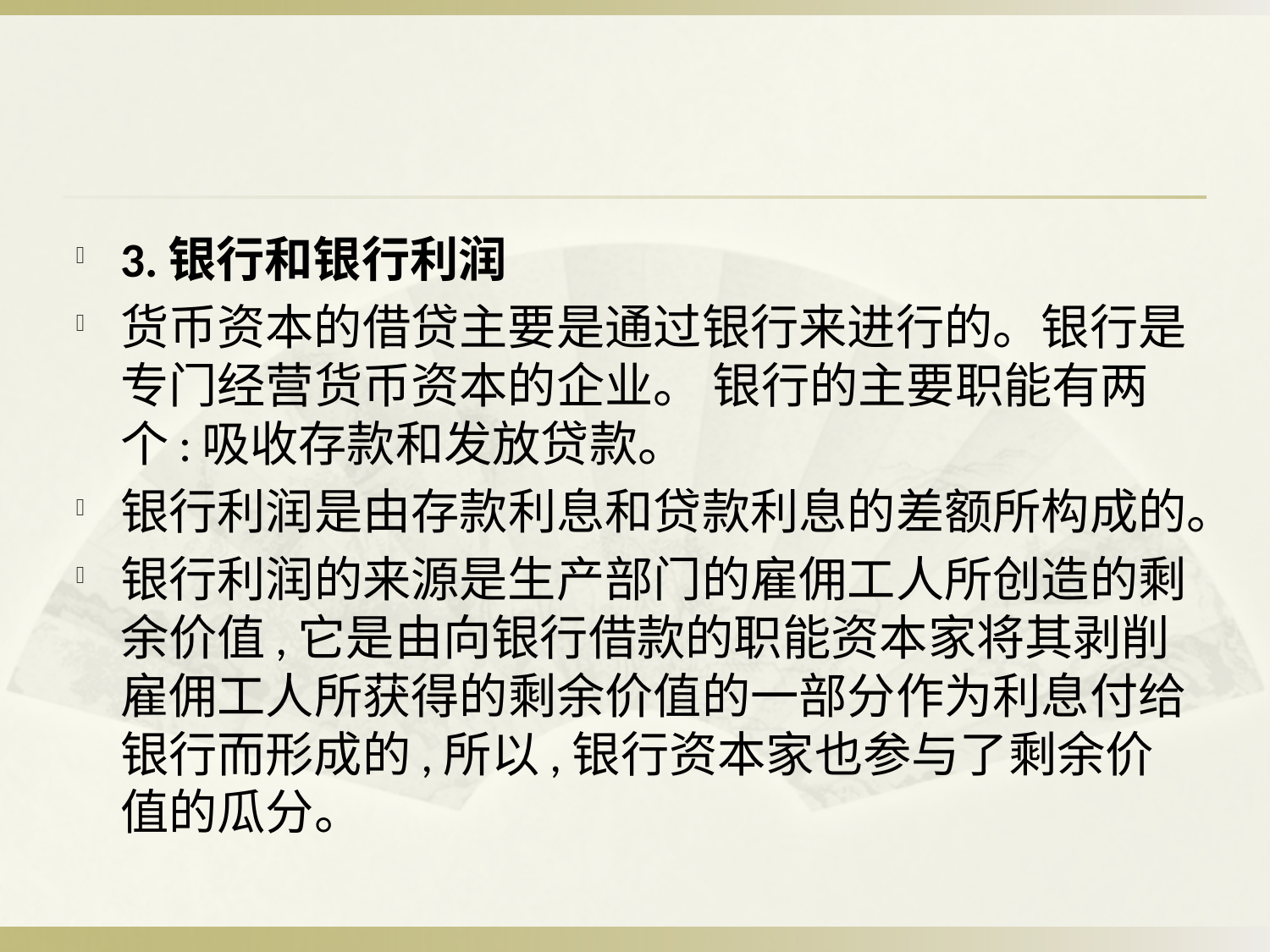

#
3.银行和银行利润
货币资本的借贷主要是通过银行来进行的。银行是专门经营货币资本的企业。 银行的主要职能有两个:吸收存款和发放贷款。
银行利润是由存款利息和贷款利息的差额所构成的。
银行利润的来源是生产部门的雇佣工人所创造的剩余价值,它是由向银行借款的职能资本家将其剥削雇佣工人所获得的剩余价值的一部分作为利息付给银行而形成的,所以,银行资本家也参与了剩余价值的瓜分。